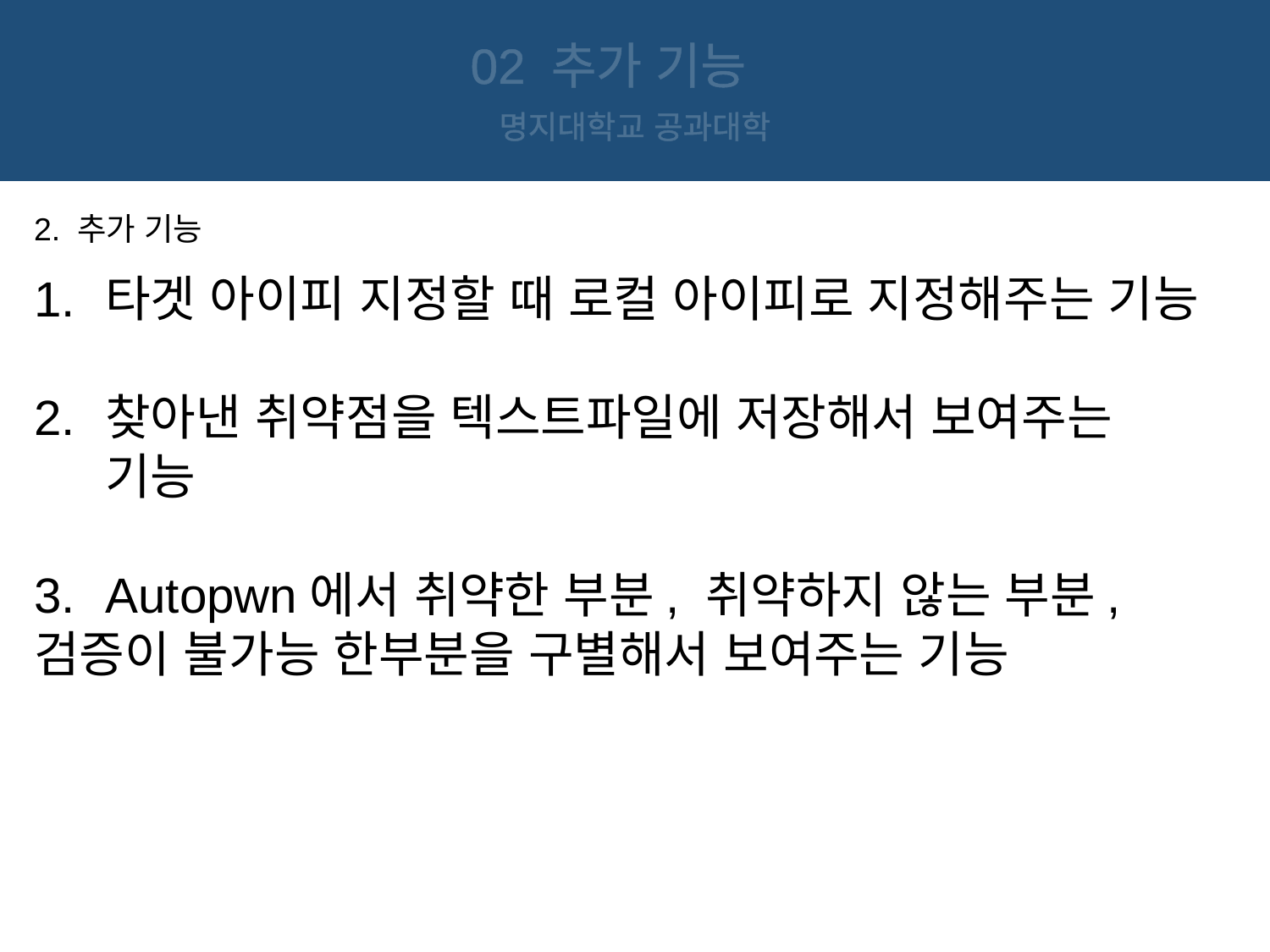

02 추가 기능
명지대학교 공과대학
2. 추가 기능

타겟 아이피 지정할 때 로컬 아이피로 지정해주는 기능

찾아낸 취약점을 텍스트파일에 저장해서 보여주는 기능

Autopwn에서 취약한 부분, 취약하지 않는 부분,
검증이 불가능 한부분을 구별해서 보여주는 기능